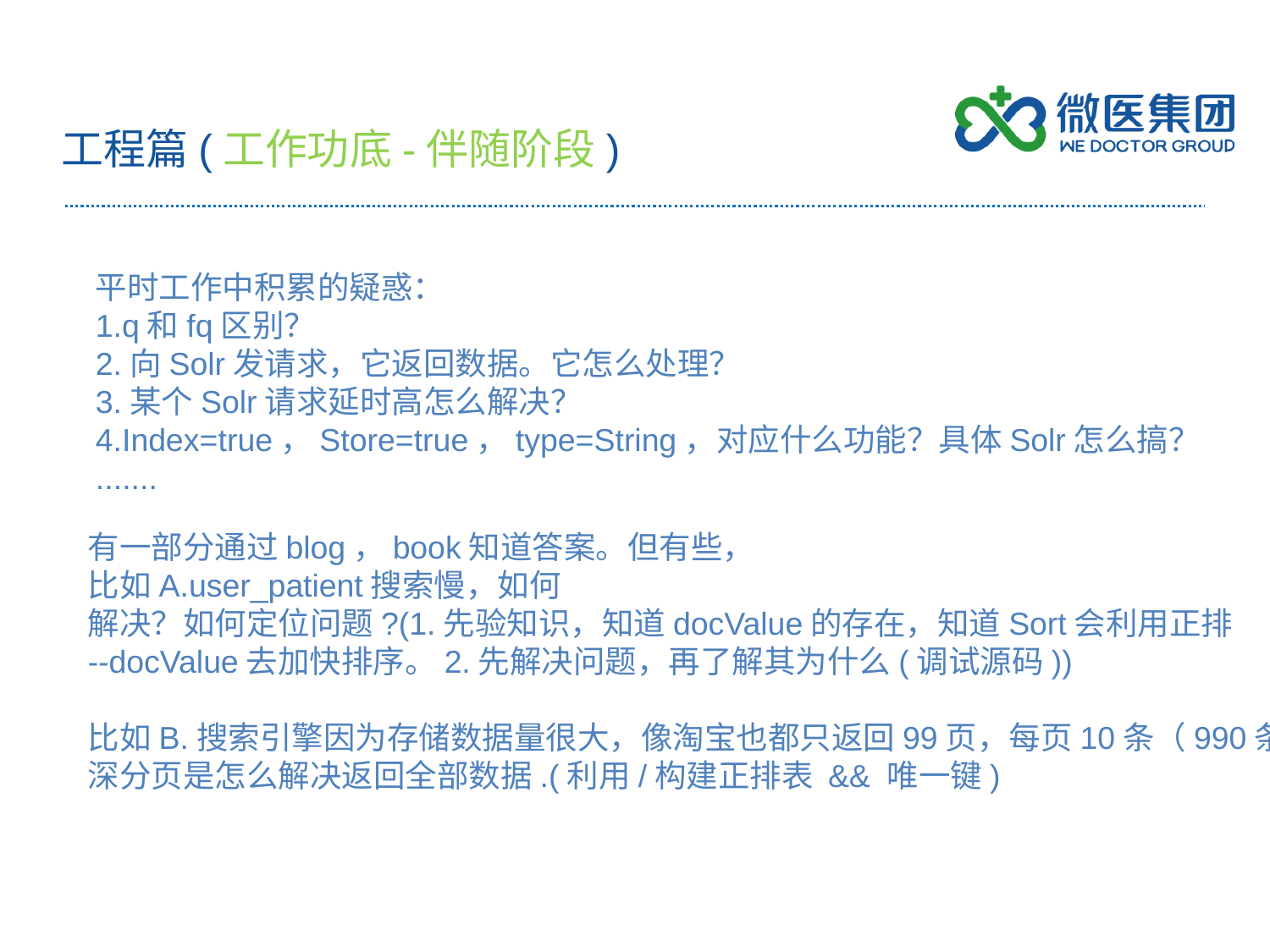

工程篇(工作功底-伴随阶段)
平时工作中积累的疑惑：
1.q和fq区别？
2.向Solr发请求，它返回数据。它怎么处理？
3.某个Solr请求延时高怎么解决？
4.Index=true，Store=true，type=String，对应什么功能？具体Solr怎么搞？
.......
有一部分通过blog，book知道答案。但有些，
比如A.user_patient搜索慢，如何
解决？如何定位问题?(1.先验知识，知道docValue的存在，知道Sort会利用正排
--docValue去加快排序。2.先解决问题，再了解其为什么(调试源码))

比如B.搜索引擎因为存储数据量很大，像淘宝也都只返回99页，每页10条（990条)
深分页是怎么解决返回全部数据.(利用/构建正排表 && 唯一键)